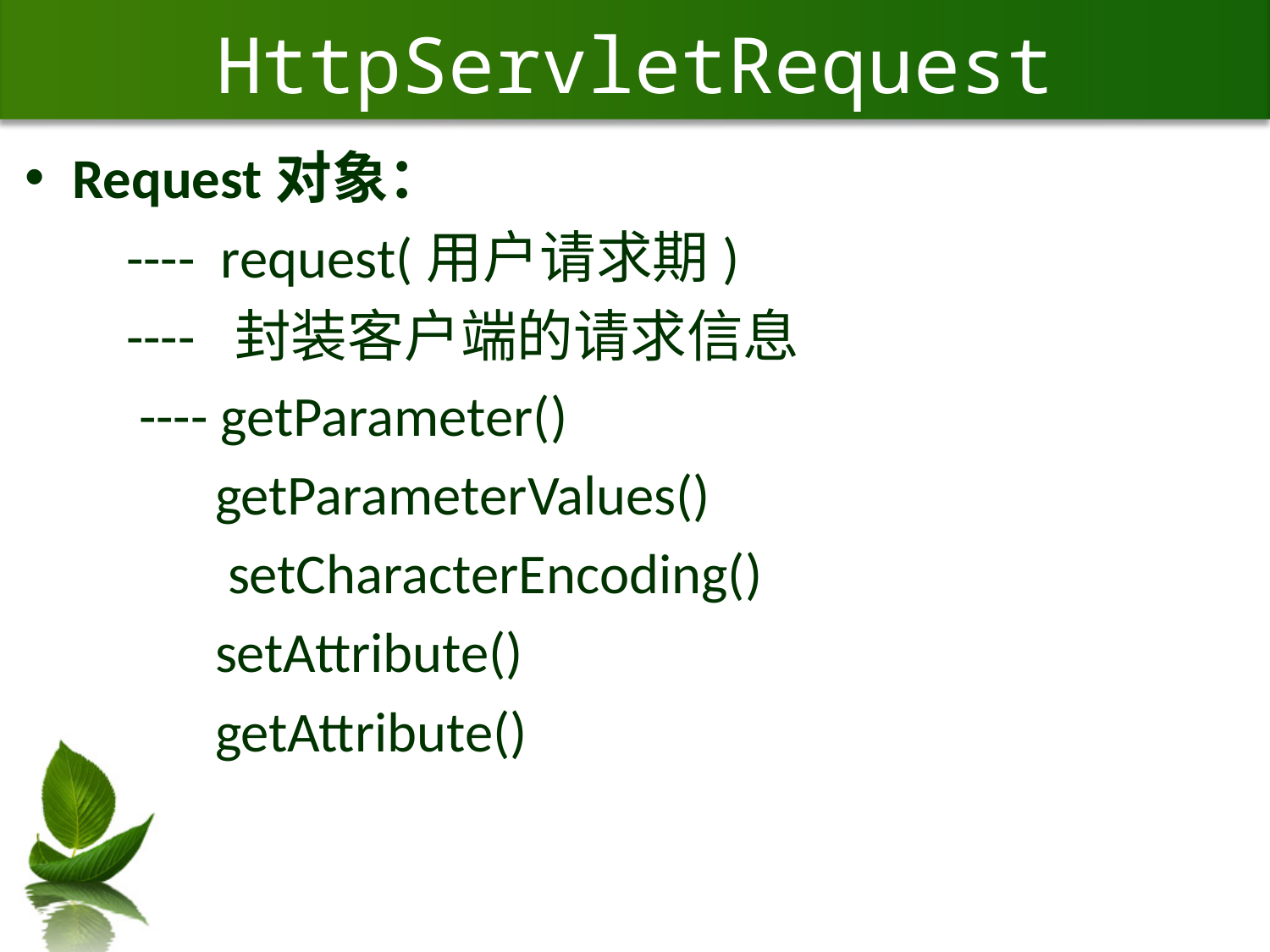

# HttpServletRequest
Request对象：
        ----  request(用户请求期)
        ----  封装客户端的请求信息
         ---- getParameter()
               getParameterValues()
                setCharacterEncoding()
               setAttribute()
               getAttribute()